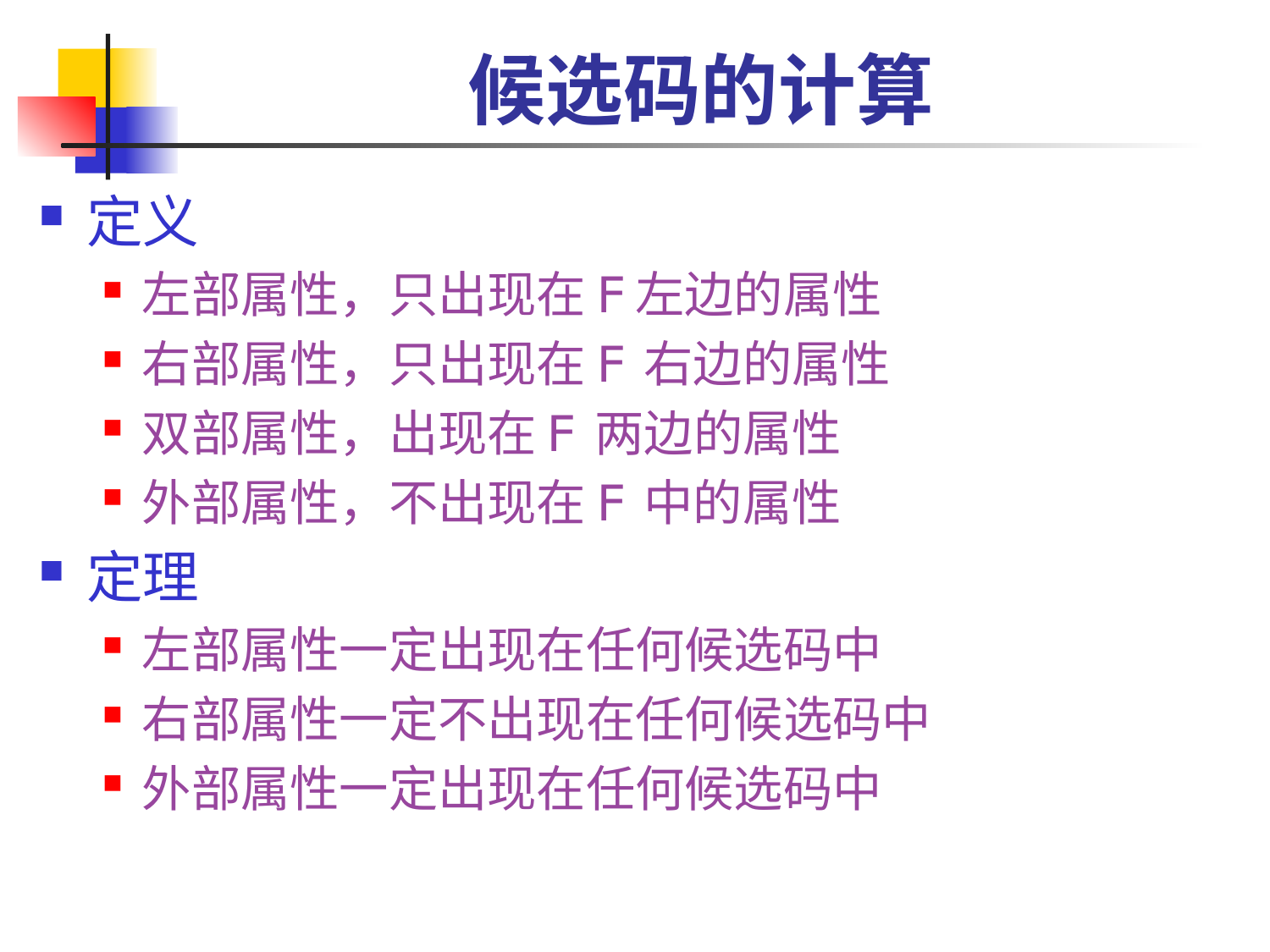

# 候选码的计算
定义
左部属性，只出现在F左边的属性
右部属性，只出现在F 右边的属性
双部属性，出现在F 两边的属性
外部属性，不出现在F 中的属性
定理
左部属性一定出现在任何候选码中
右部属性一定不出现在任何候选码中
外部属性一定出现在任何候选码中